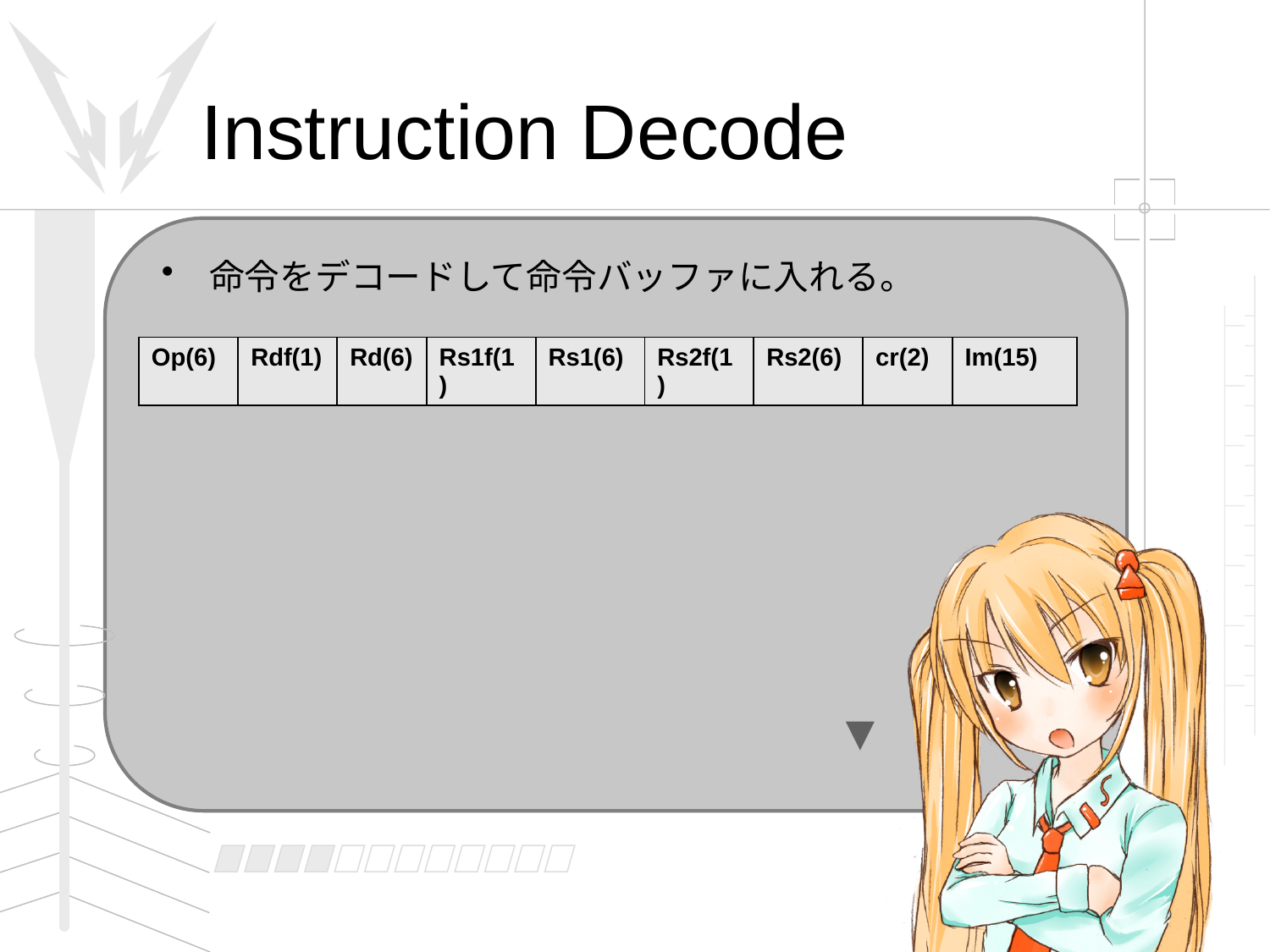

# Instruction Decode
命令をデコードして命令バッファに入れる。

| Op(6) | Rdf(1) | Rd(6) | Rs1f(1) | Rs1(6) | Rs2f(1) | Rs2(6) | cr(2) | Im(15) |
| --- | --- | --- | --- | --- | --- | --- | --- | --- |